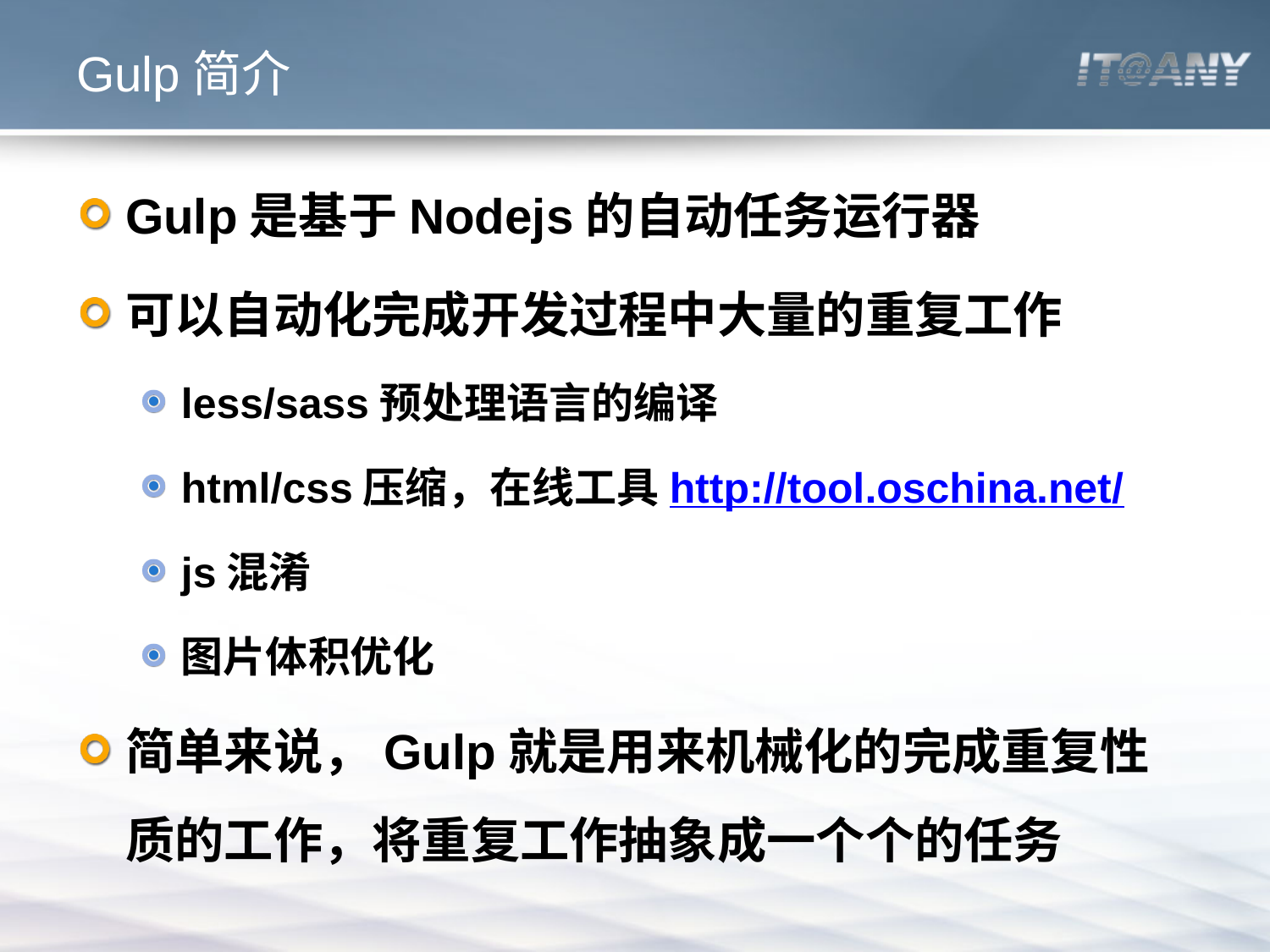

# Gulp简介
Gulp是基于Nodejs的自动任务运行器
可以自动化完成开发过程中大量的重复工作
less/sass预处理语言的编译
html/css压缩，在线工具http://tool.oschina.net/
js混淆
图片体积优化
简单来说，Gulp就是用来机械化的完成重复性质的工作，将重复工作抽象成一个个的任务